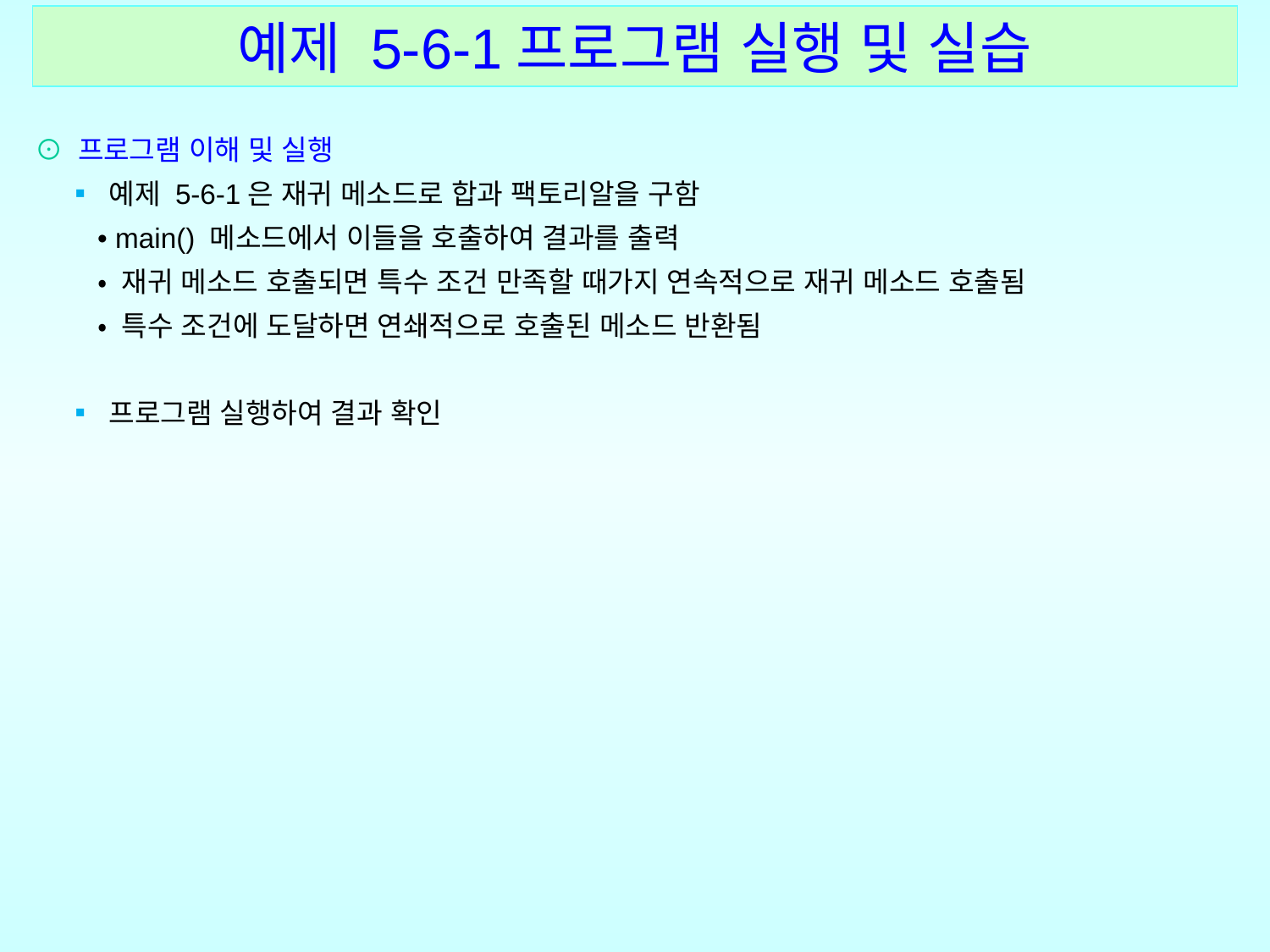

예제 5-6-1프로그램 실행 및 실습
⊙ 프로그램 이해 및 실행
    ▪ 예제 5-6-1은 재귀 메소드로 합과 팩토리알을 구함
        • main() 메소드에서 이들을 호출하여 결과를 출력
        • 재귀 메소드 호출되면 특수 조건 만족할 때가지 연속적으로 재귀 메소드 호출됨
        • 특수 조건에 도달하면 연쇄적으로 호출된 메소드 반환됨

    ▪ 프로그램 실행하여 결과 확인